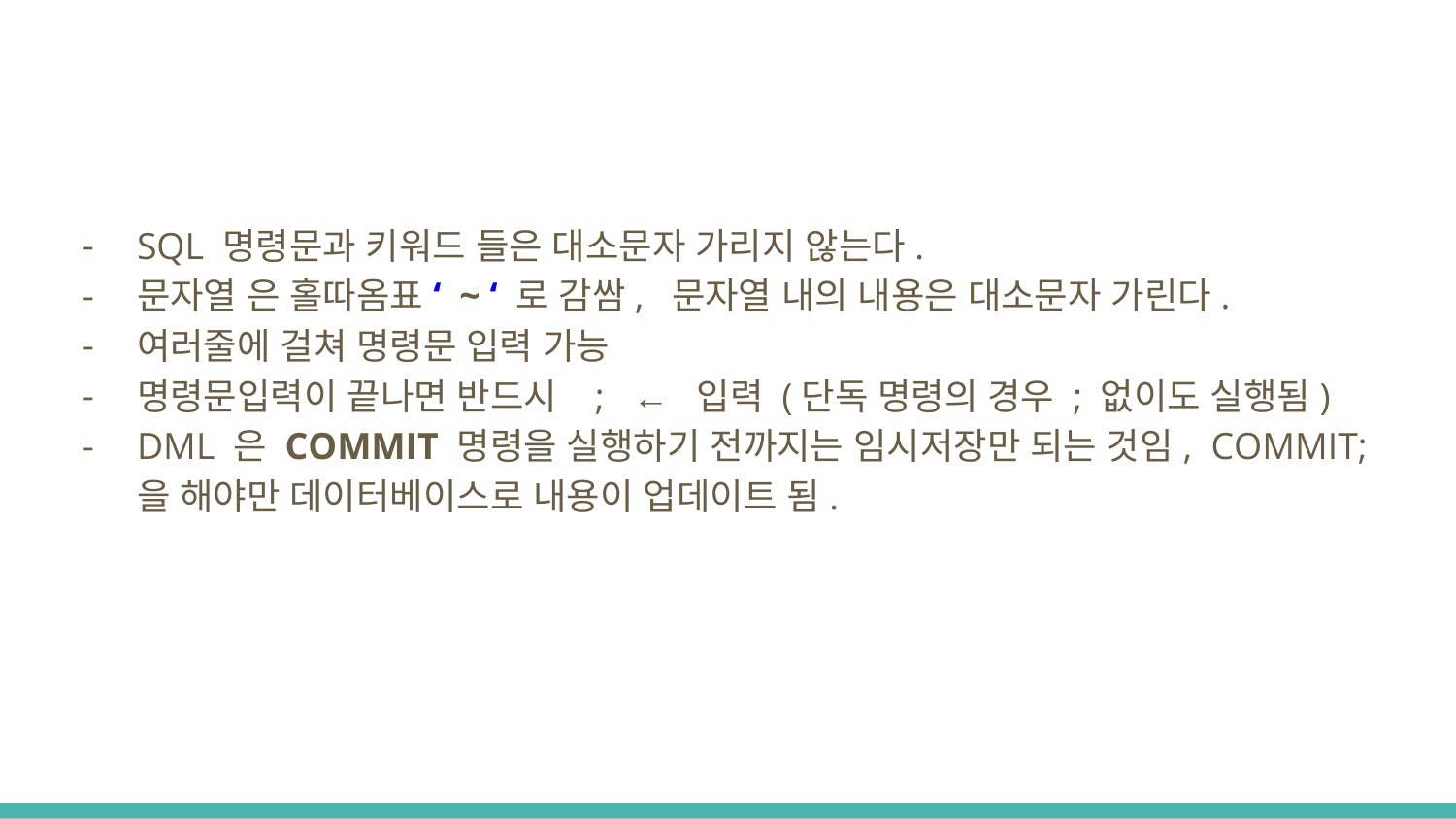

SQL 명령문과 키워드 들은 대소문자 가리지 않는다.
문자열 은 홀따옴표 ‘ ~ ‘ 로 감쌈,  문자열 내의 내용은 대소문자 가린다.
여러줄에 걸쳐 명령문 입력 가능
명령문입력이 끝나면 반드시   ;   ←  입력 (단독 명령의 경우 ; 없이도 실행됨)
DML 은 COMMIT 명령을 실행하기 전까지는 임시저장만 되는 것임,  COMMIT; 을 해야만 데이터베이스로 내용이 업데이트 됨.